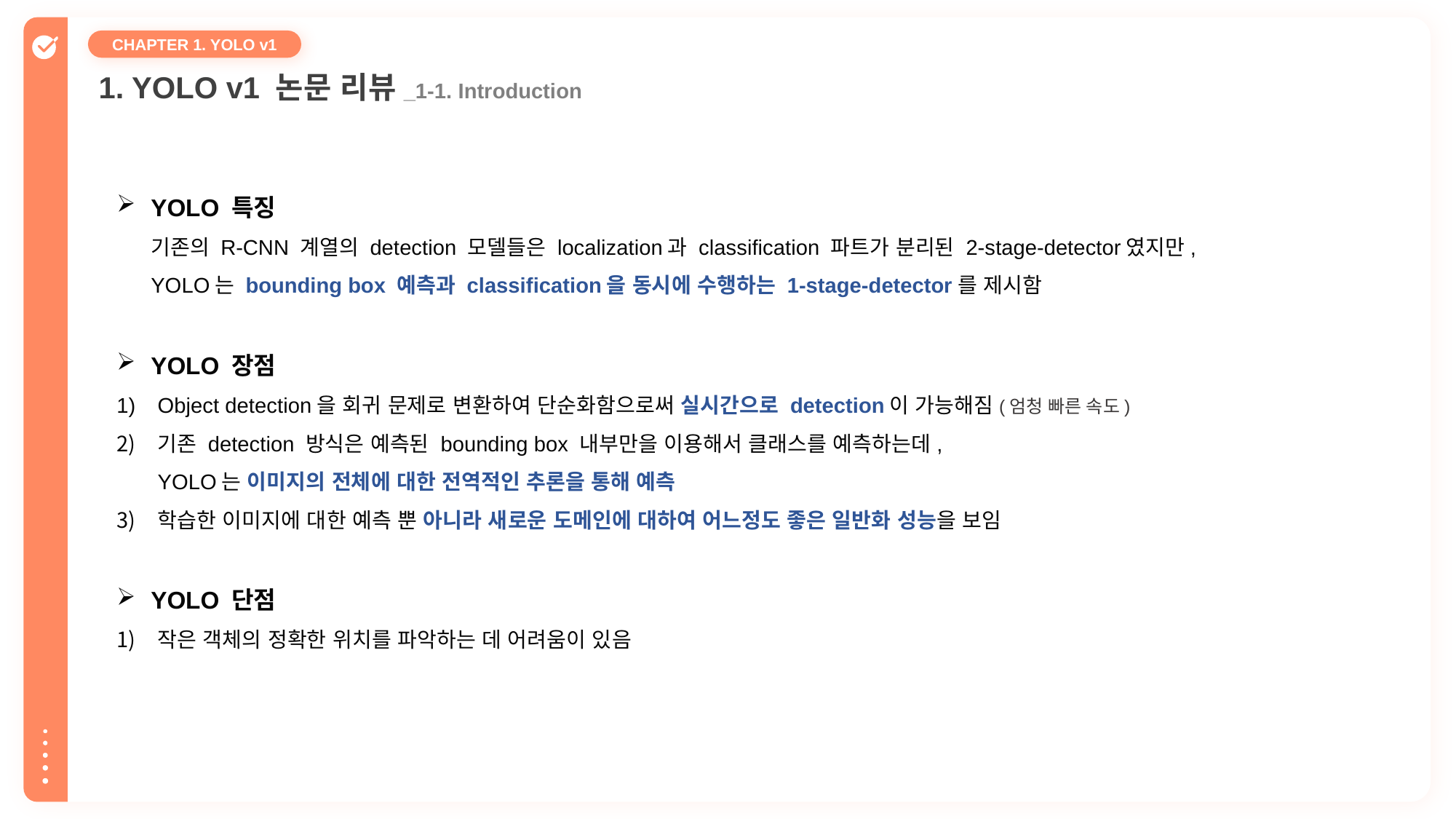

CHAPTER 1. YOLO v1
1. YOLO v1 논문 리뷰_1-1. Introduction
YOLO 특징
기존의 R-CNN 계열의 detection 모델들은 localization과 classification 파트가 분리된 2-stage-detector였지만,
YOLO는 bounding box 예측과 classification을 동시에 수행하는 1-stage-detector를 제시함

YOLO 장점
Object detection을 회귀 문제로 변환하여 단순화함으로써 실시간으로 detection이 가능해짐(엄청 빠른 속도)
기존 detection 방식은 예측된 bounding box 내부만을 이용해서 클래스를 예측하는데,
YOLO는 이미지의 전체에 대한 전역적인 추론을 통해 예측
학습한 이미지에 대한 예측 뿐 아니라 새로운 도메인에 대하여 어느정도 좋은 일반화 성능을 보임

YOLO 단점
작은 객체의 정확한 위치를 파악하는 데 어려움이 있음